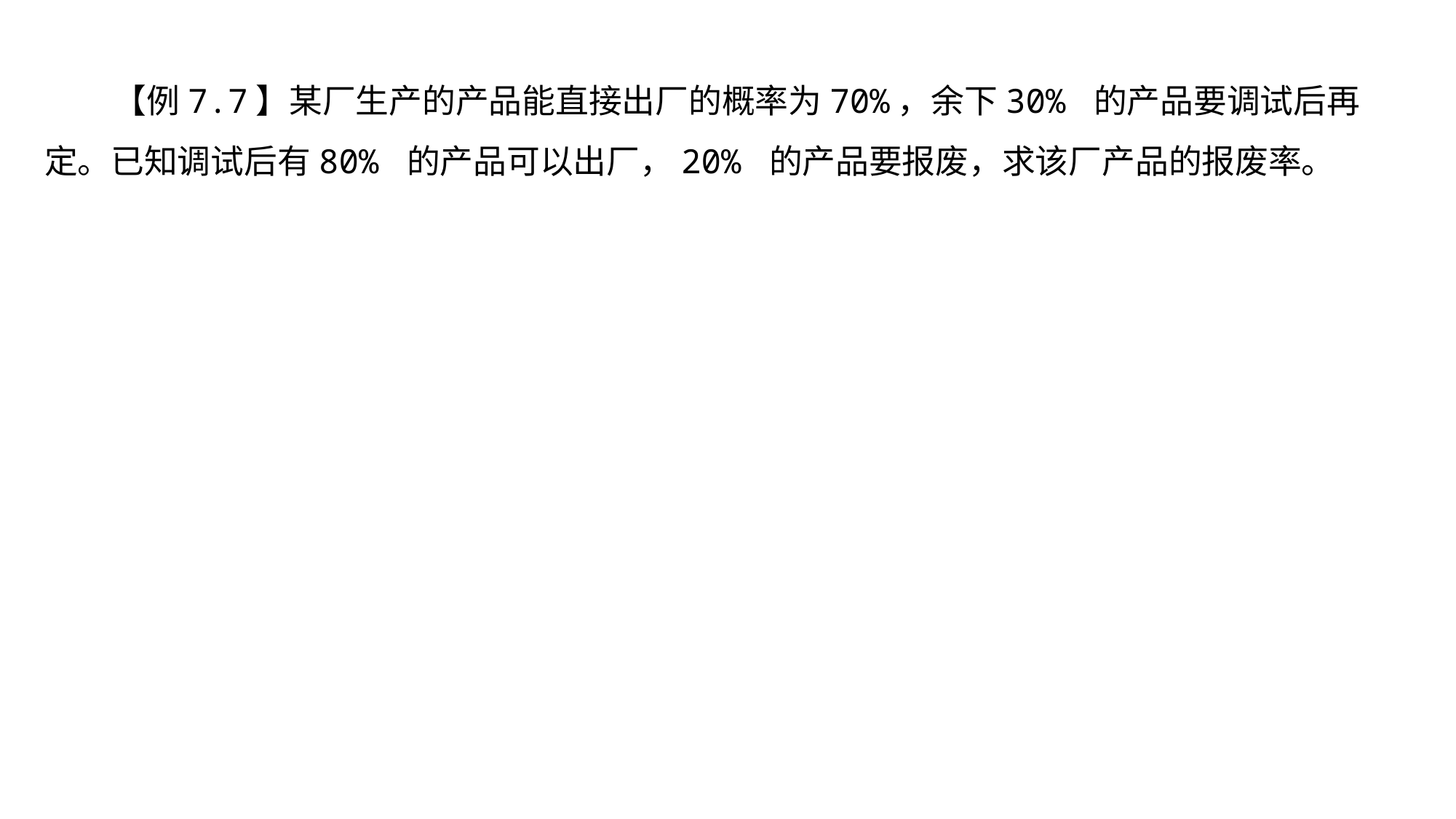

【例7.7】某厂生产的产品能直接出厂的概率为70%，余下30% 的产品要调试后再定。已知调试后有80% 的产品可以出厂，20% 的产品要报废，求该厂产品的报废率。